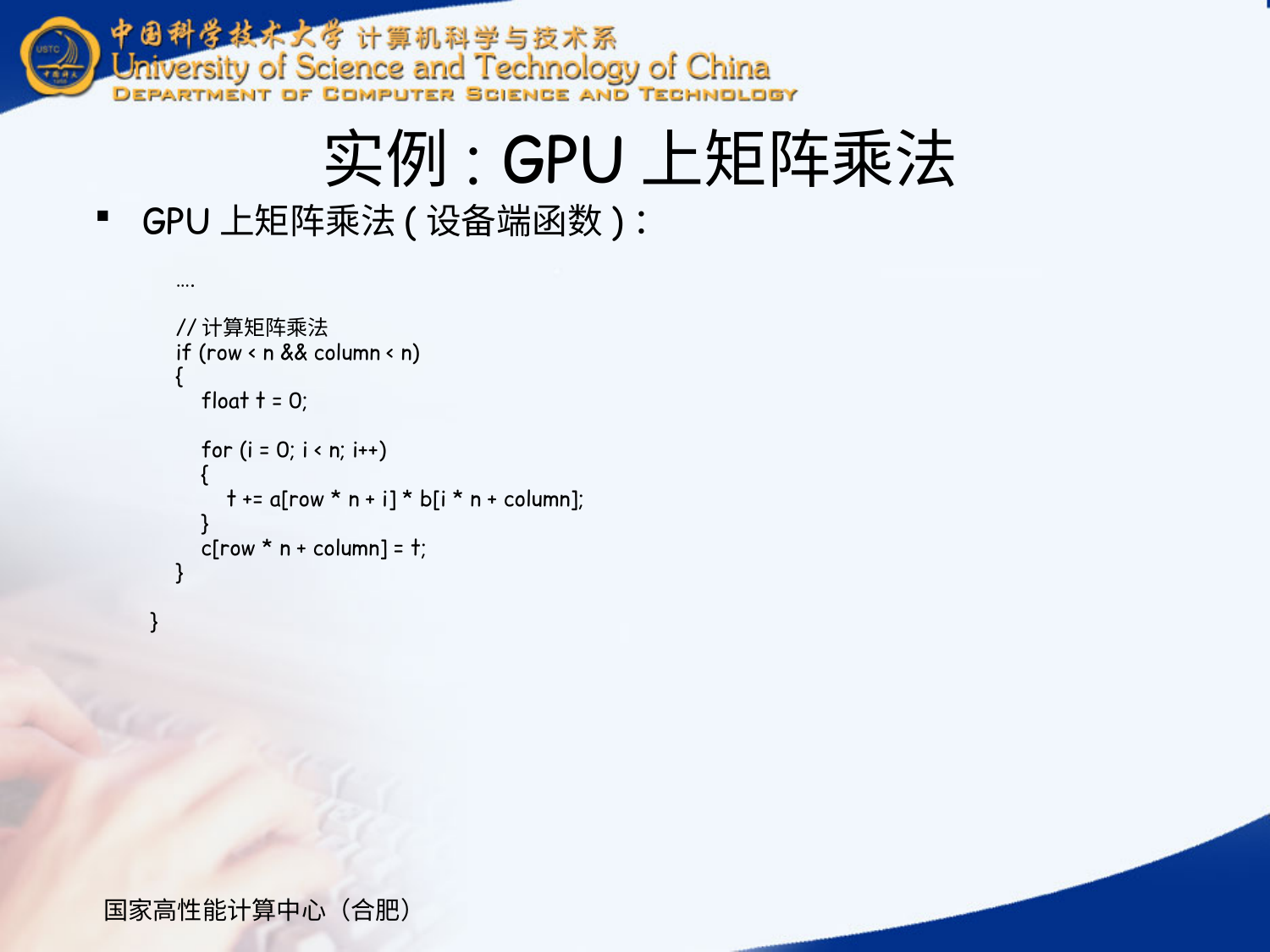

# 实例: GPU上矩阵乘法
GPU上矩阵乘法(设备端函数)：

    ….

    //计算矩阵乘法
    if (row < n && column < n)
    {
        float t = 0;

        for (i = 0; i < n; i++)
        {
            t += a[row * n + i] * b[i * n + column];
        }
        c[row * n + column] = t;
    }

}

国家高性能计算中心（合肥）